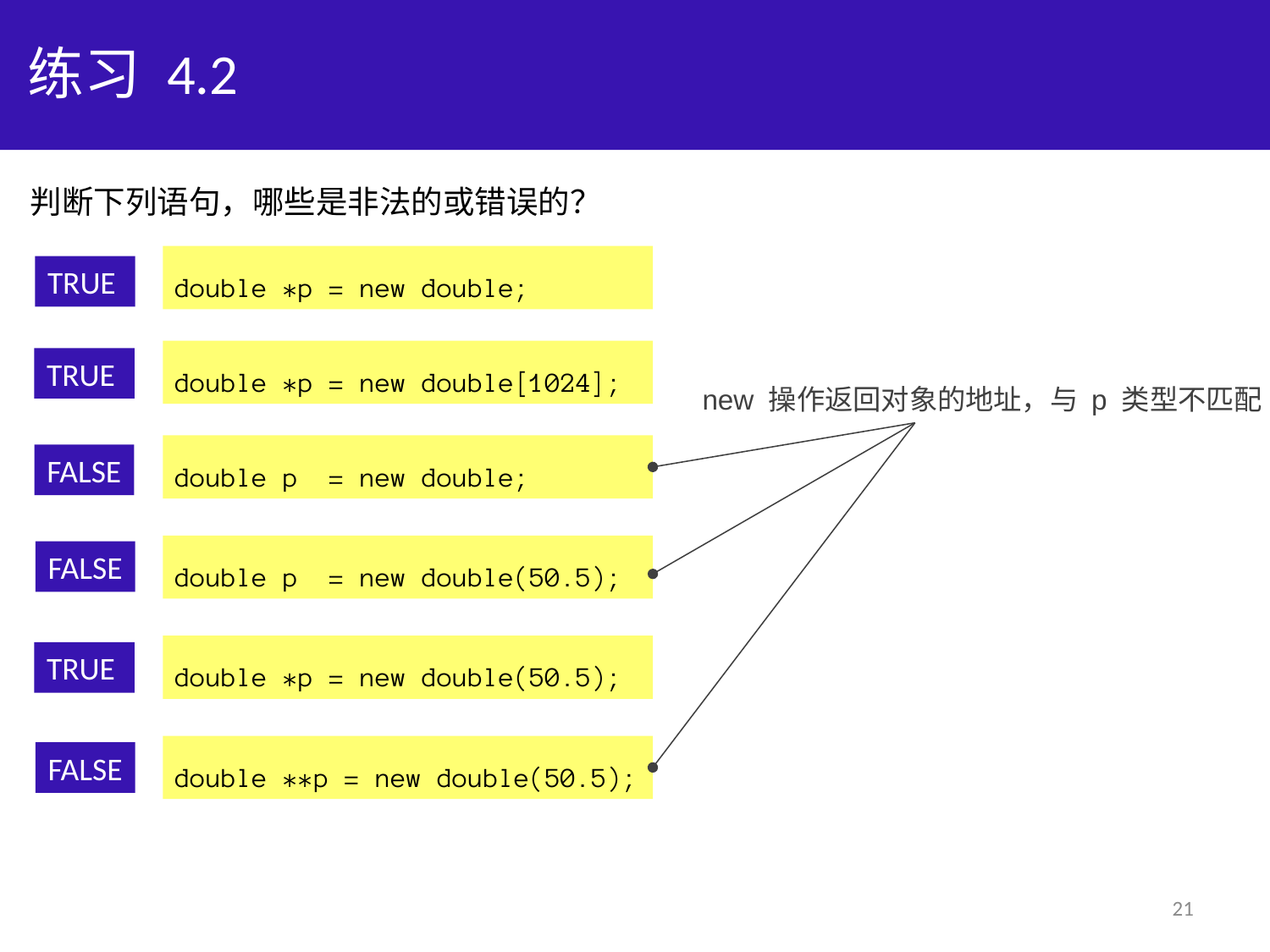

# 练习 4.2
判断下列语句，哪些是非法的或错误的？
double *p = new double;
TRUE
double *p = new double[1024];
TRUE
new 操作返回对象的地址，与 p 类型不匹配
double p  = new double;
FALSE
double p  = new double(50.5);
FALSE
double *p = new double(50.5);
TRUE
double **p = new double(50.5);
FALSE
21